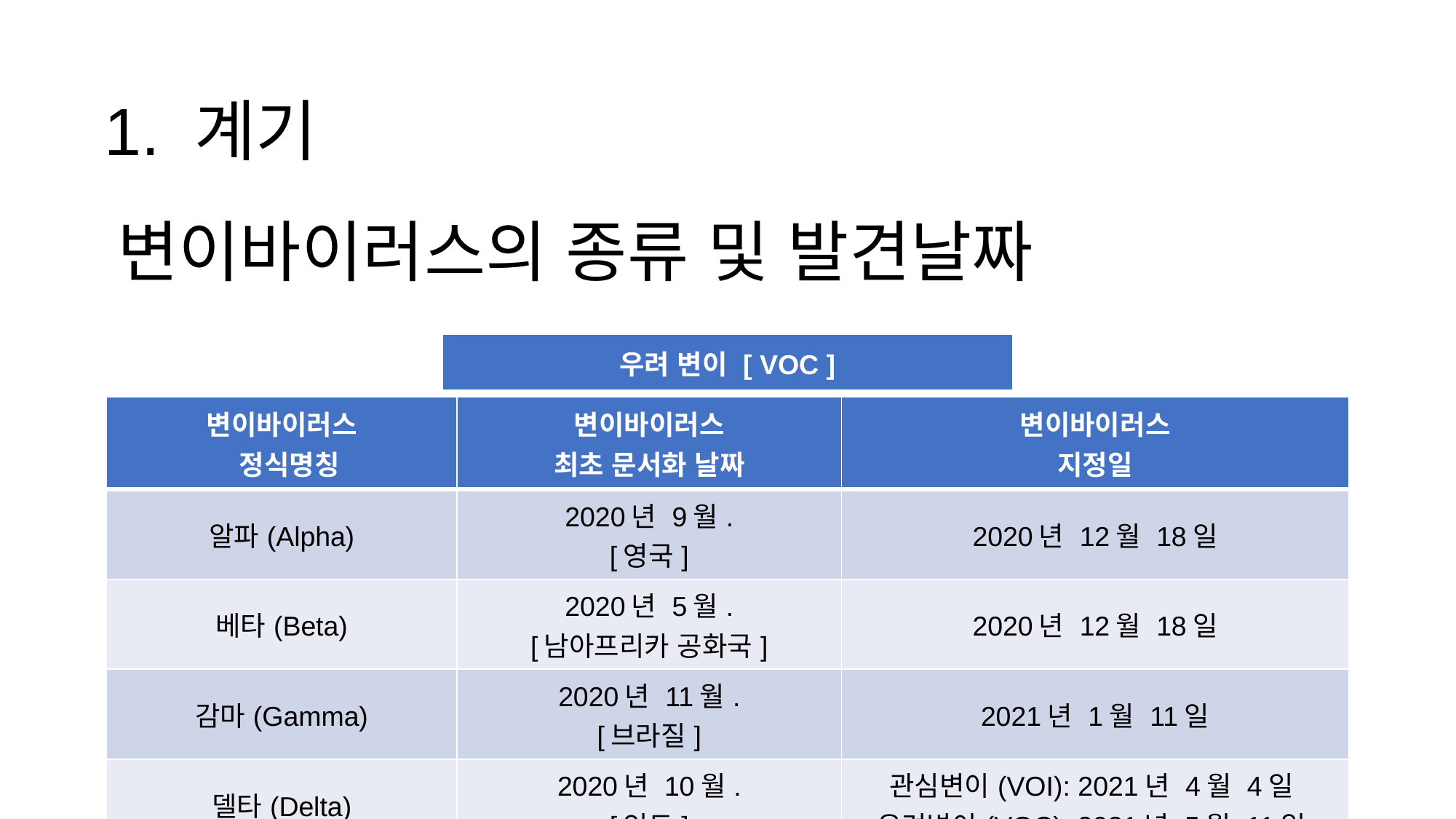

1. 계기
# 변이바이러스의 종류 및 발견날짜
| 우려 변이 [ VOC ] |
| --- |
| 변이바이러스 정식명칭 | 변이바이러스 최초 문서화 날짜 | 변이바이러스 지정일 |
| --- | --- | --- |
| 알파(Alpha) | 2020년 9월. [영국] | 2020년 12월 18일 |
| 베타(Beta) | 2020년 5월. [남아프리카 공화국] | 2020년 12월 18일 |
| 감마(Gamma) | 2020년 11월. [브라질] | 2021년 1월 11일 |
| 델타(Delta) | 2020년 10월. [인도] | 관심변이(VOI): 2021년 4월 4일  우려변이(VOC): 2021년 5월 11일 |